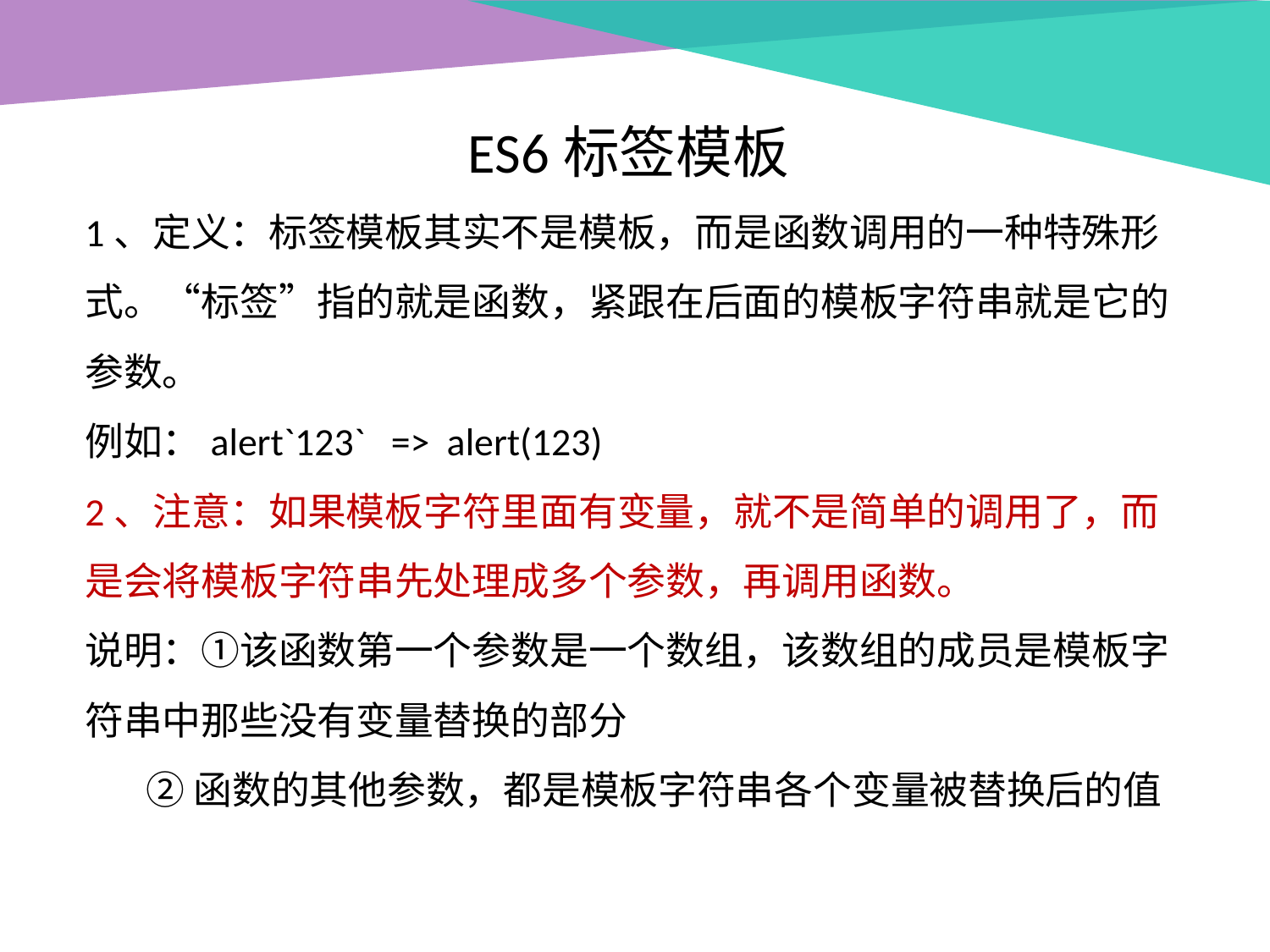

ES6标签模板
1、定义：标签模板其实不是模板，而是函数调用的一种特殊形式。“标签”指的就是函数，紧跟在后面的模板字符串就是它的参数。
例如：alert`123`   =>  alert(123)
2、注意：如果模板字符里面有变量，就不是简单的调用了，而是会将模板字符串先处理成多个参数，再调用函数。
说明：①该函数第一个参数是一个数组，该数组的成员是模板字符串中那些没有变量替换的部分
       ②函数的其他参数，都是模板字符串各个变量被替换后的值